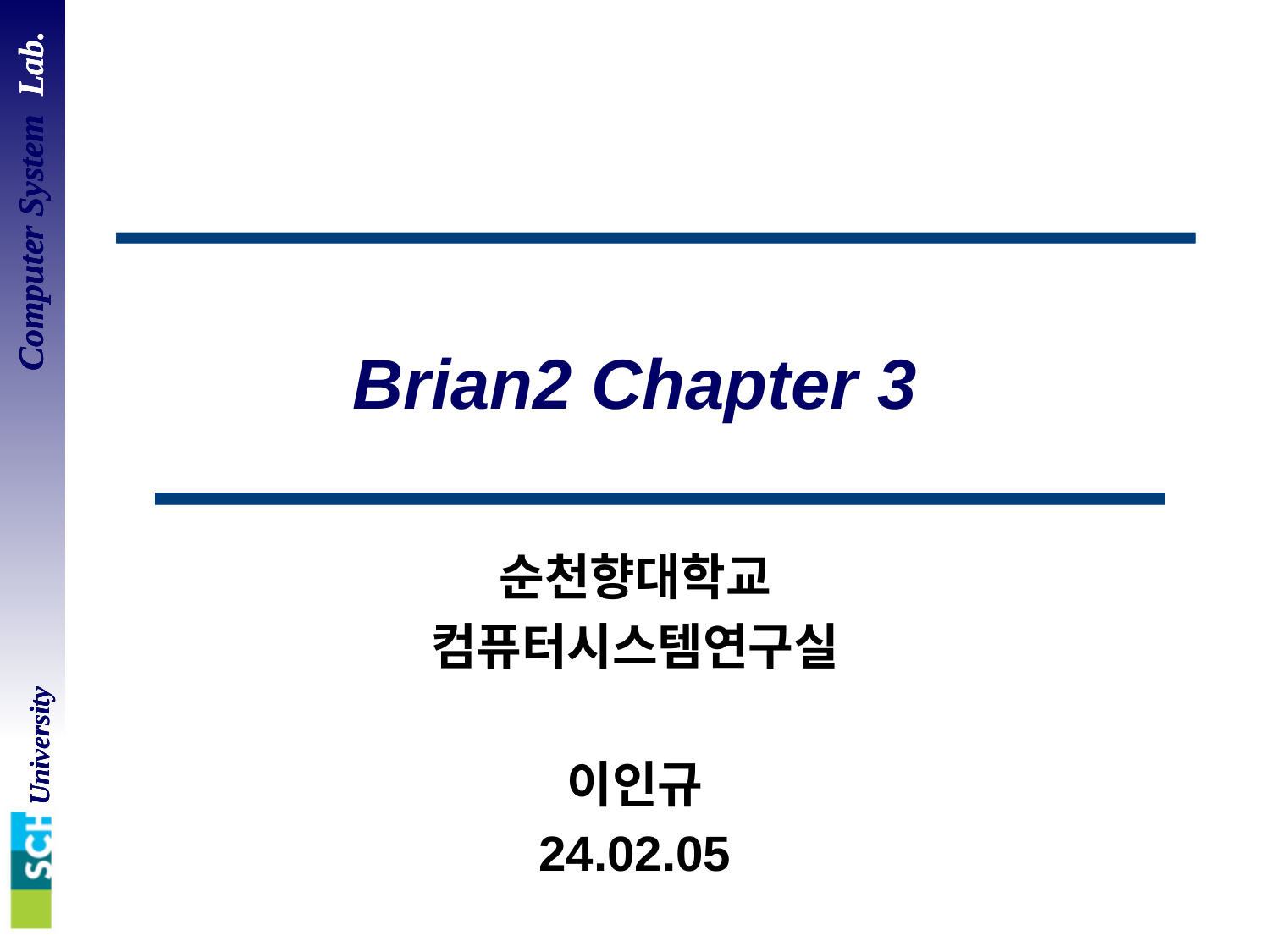

# Brian2 Chapter 3
순천향대학교
컴퓨터시스템연구실

이인규
24.02.05